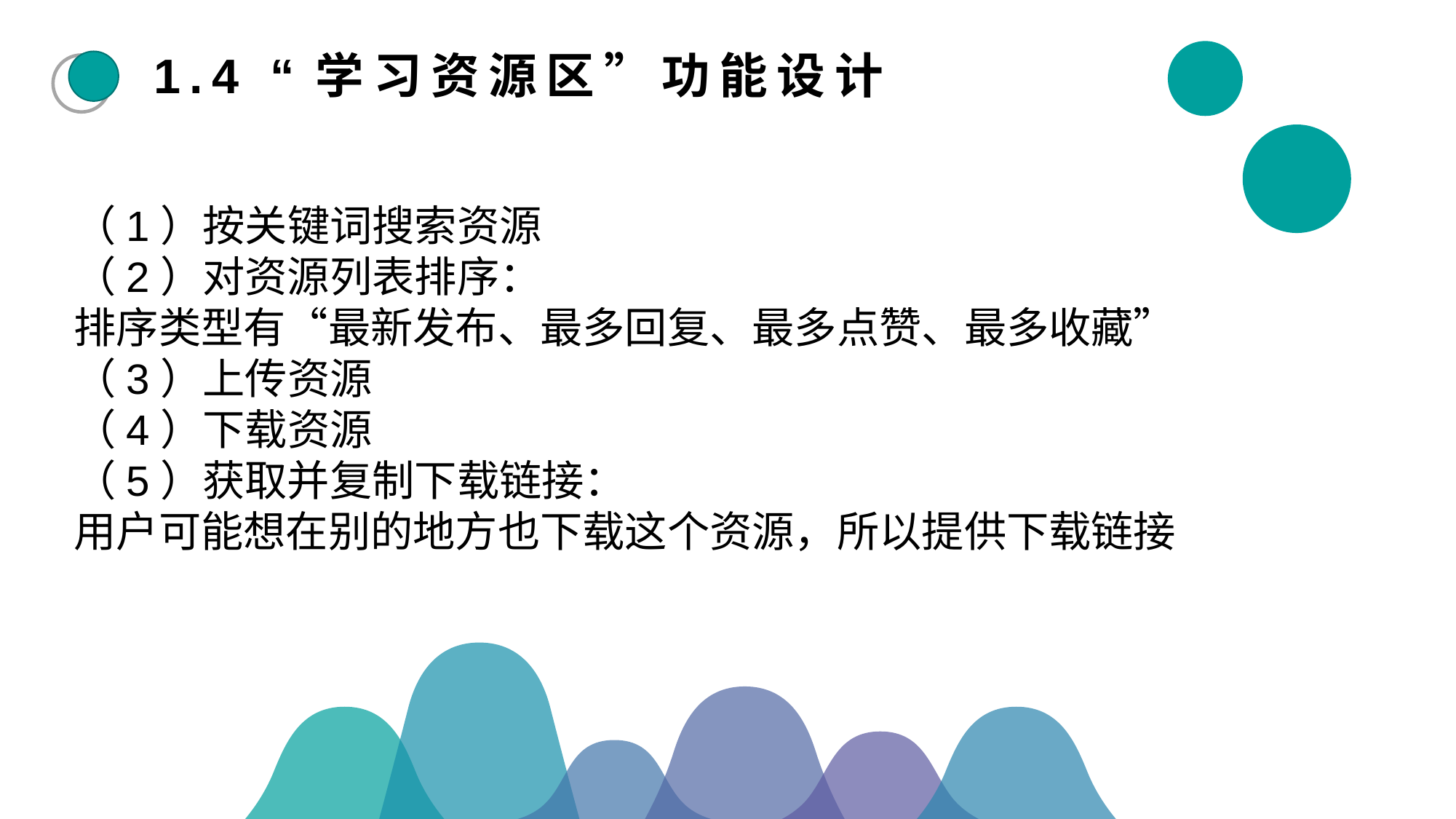

1.4 “学习资源区”功能设计

（1）按关键词搜索资源
（2）对资源列表排序：
排序类型有“最新发布、最多回复、最多点赞、最多收藏”
（3）上传资源
（4）下载资源
（5）获取并复制下载链接：
用户可能想在别的地方也下载这个资源，所以提供下载链接

245
145
65
80